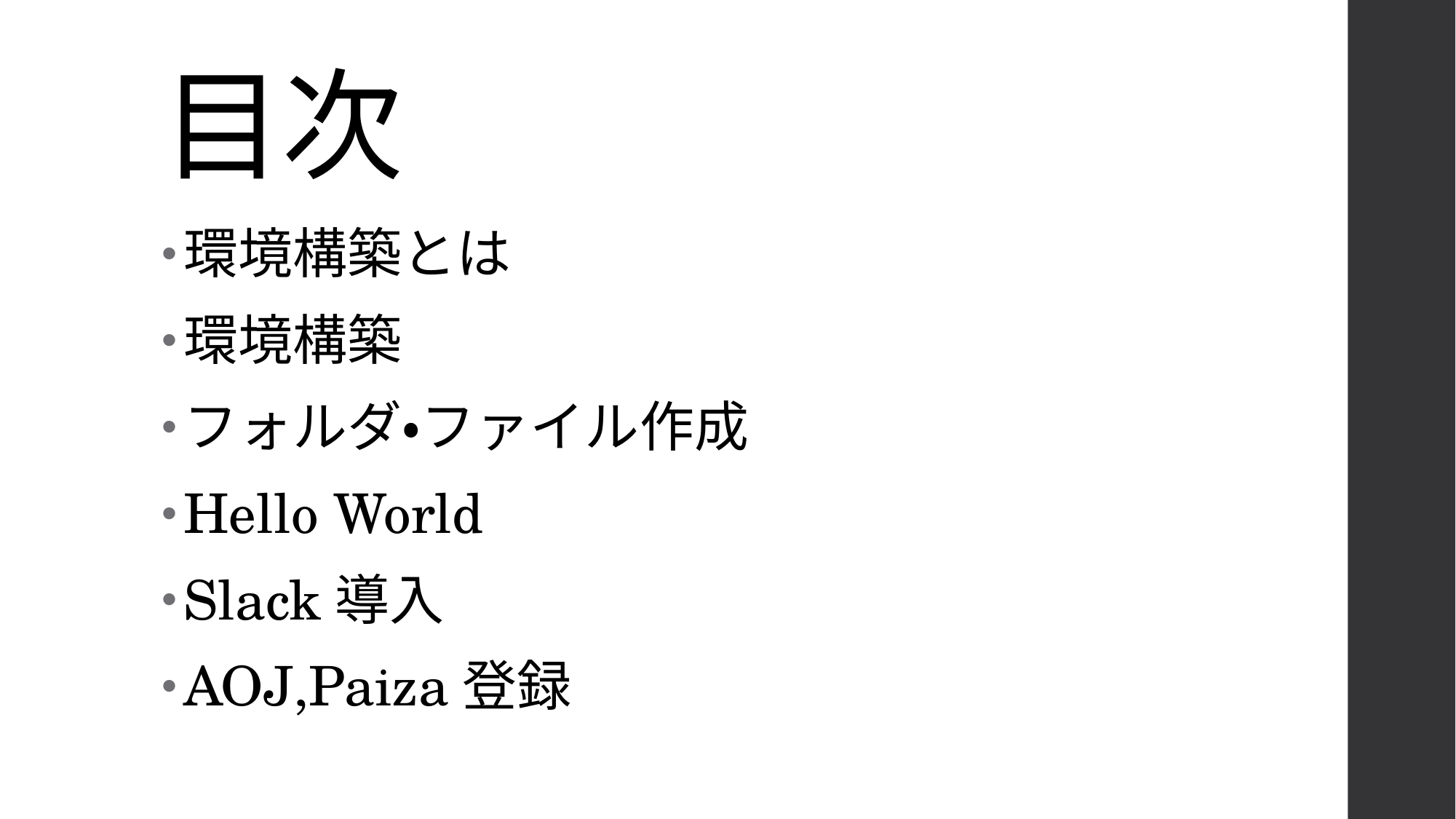

# 目次
環境構築とは
環境構築
フォルダ・ファイル作成
Hello World
Slack導入
AOJ,Paiza登録